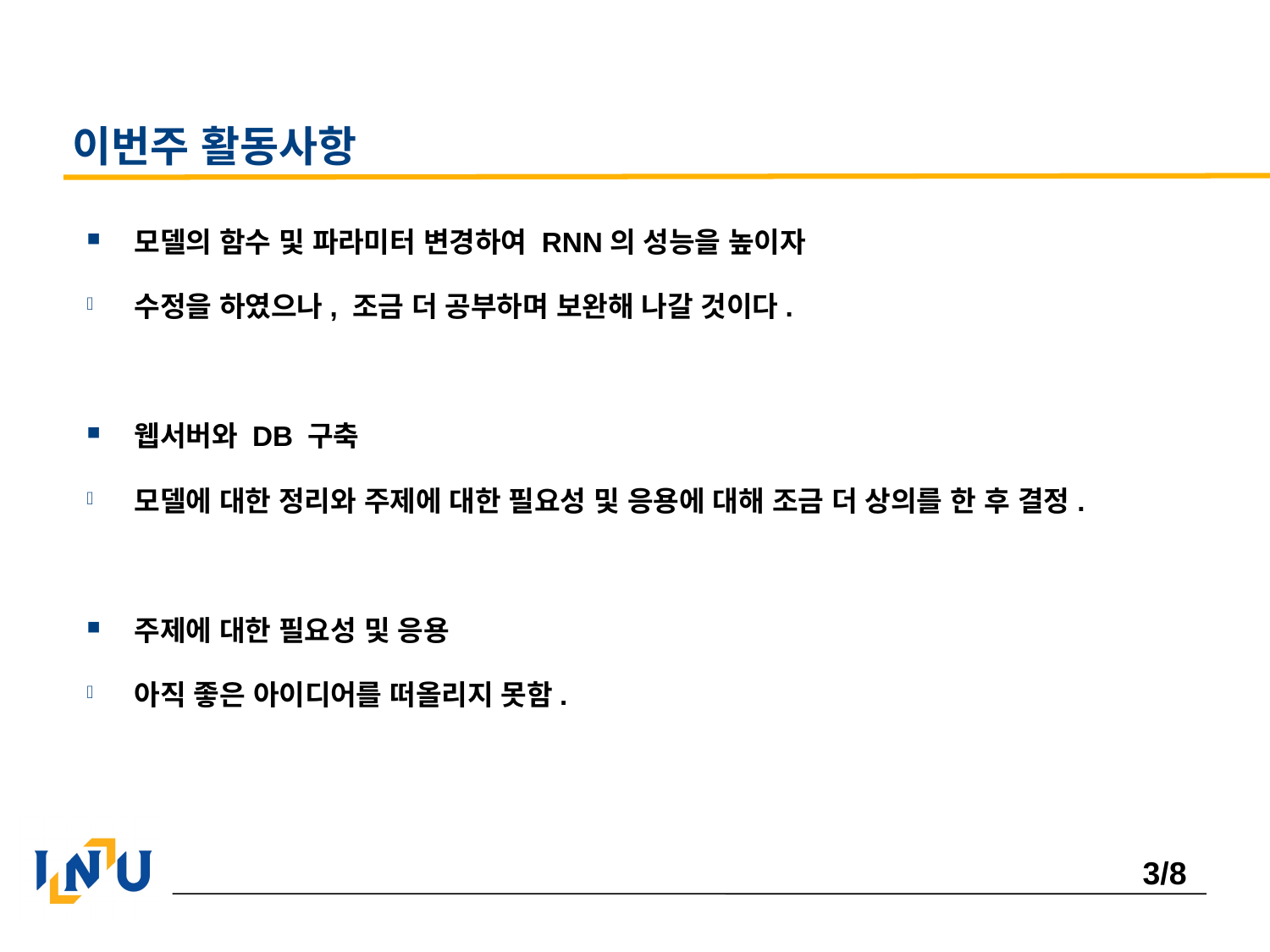

# 이번주 활동사항
모델의 함수 및 파라미터 변경하여 RNN의 성능을 높이자
수정을 하였으나, 조금 더 공부하며 보완해 나갈 것이다.

웹서버와 DB 구축
모델에 대한 정리와 주제에 대한 필요성 및 응용에 대해 조금 더 상의를 한 후 결정.

주제에 대한 필요성 및 응용
아직 좋은 아이디어를 떠올리지 못함.